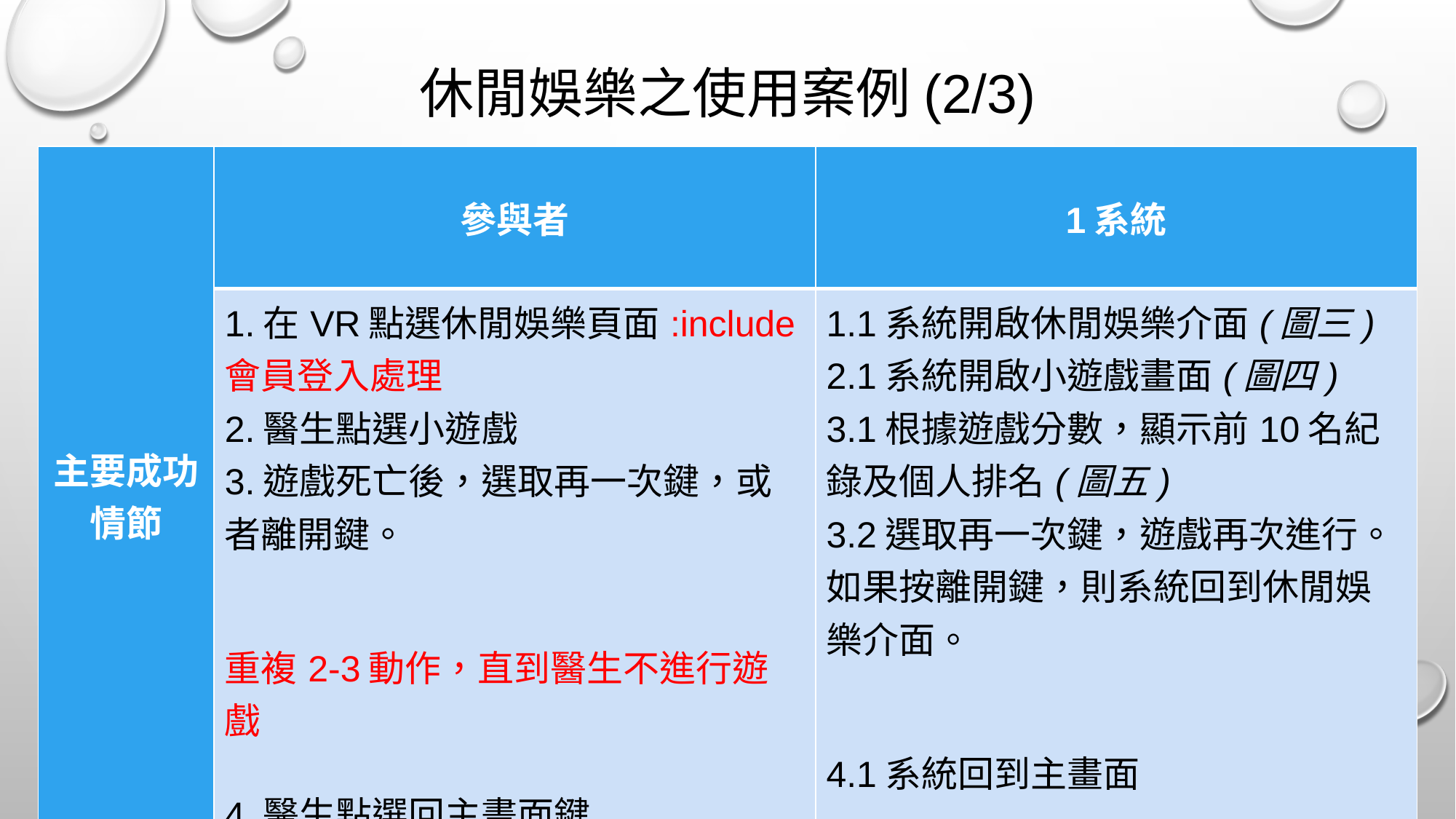

# 休閒娛樂之使用案例(2/3)
| 主要成功情節 | 參與者 | 1系統 |
| --- | --- | --- |
|  | 1.在VR點選休閒娛樂頁面:include會員登入處理 2.醫生點選小遊戲 3.遊戲死亡後，選取再一次鍵，或者離開鍵。 重複2-3動作，直到醫生不進行遊戲 4.醫生點選回主畫面鍵 | 1.1系統開啟休閒娛樂介面(圖三) 2.1系統開啟小遊戲畫面(圖四) 3.1根據遊戲分數，顯示前10名紀錄及個人排名(圖五) 3.2選取再一次鍵，遊戲再次進行。如果按離開鍵，則系統回到休閒娛樂介面。 4.1系統回到主畫面 |